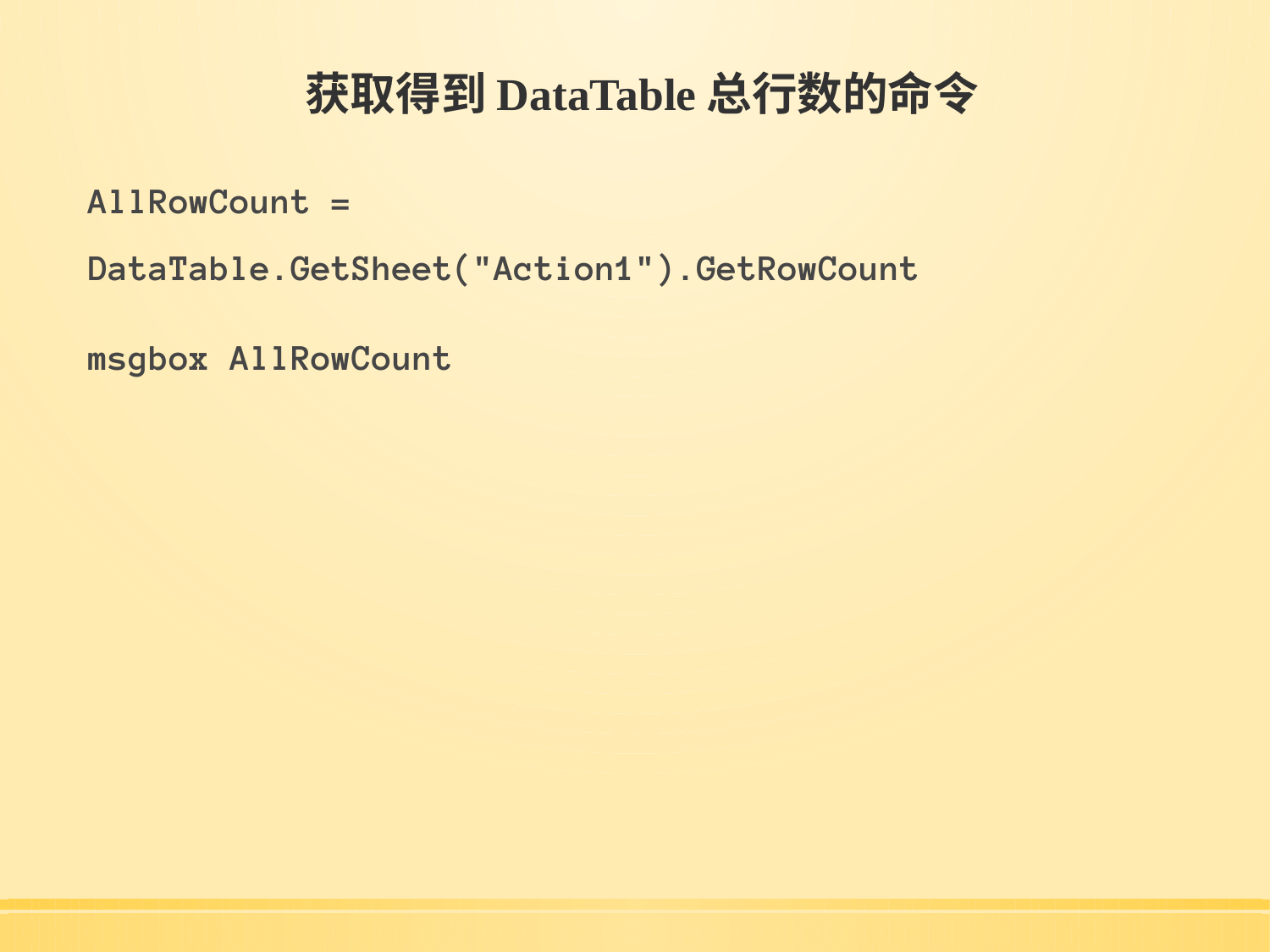

# 获取得到DataTable总行数的命令
AllRowCount = DataTable.GetSheet("Action1").GetRowCount
msgbox AllRowCount